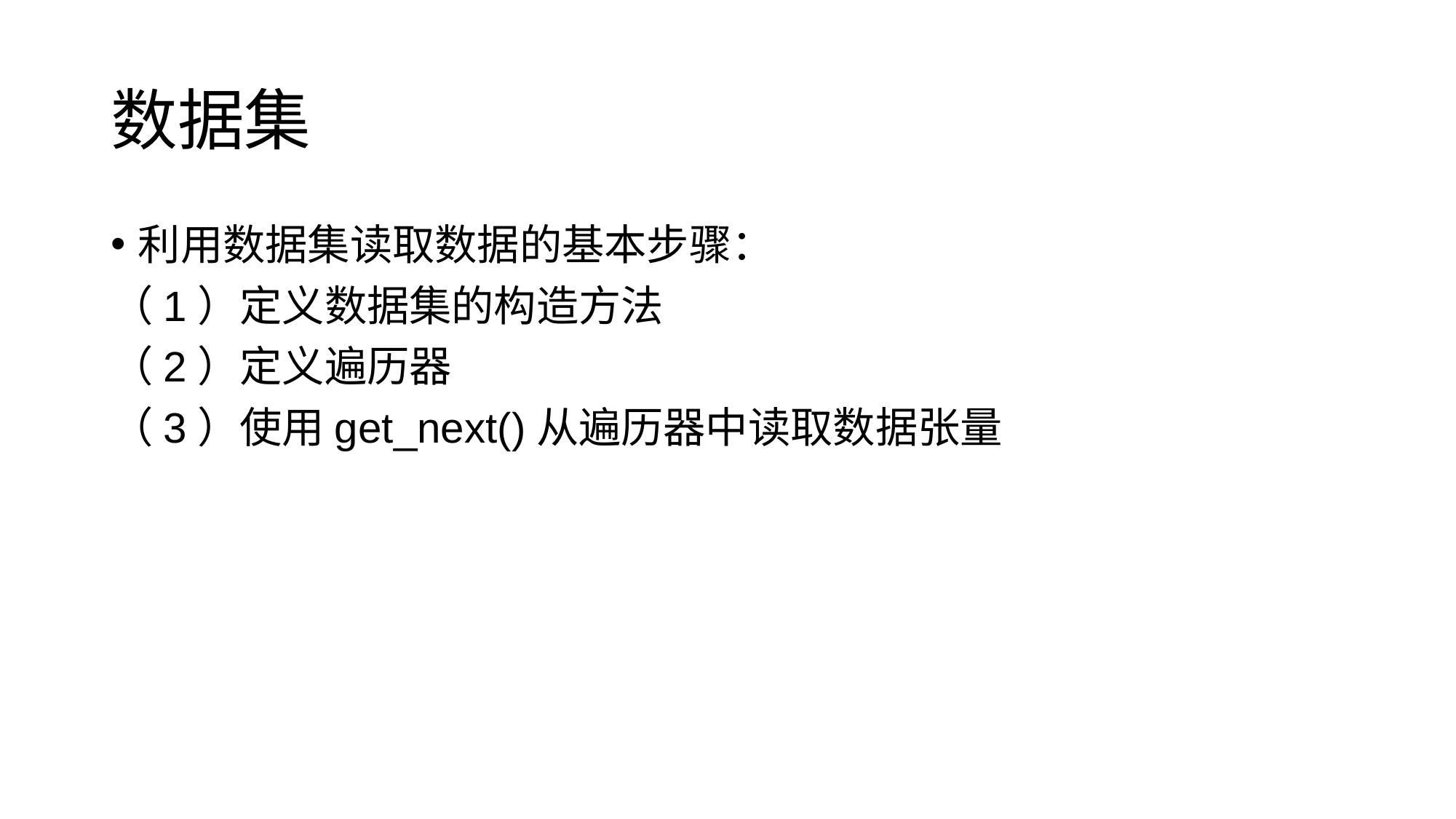

# 数据集
利用数据集读取数据的基本步骤：
（1）定义数据集的构造方法
（2）定义遍历器
（3）使用get_next()从遍历器中读取数据张量